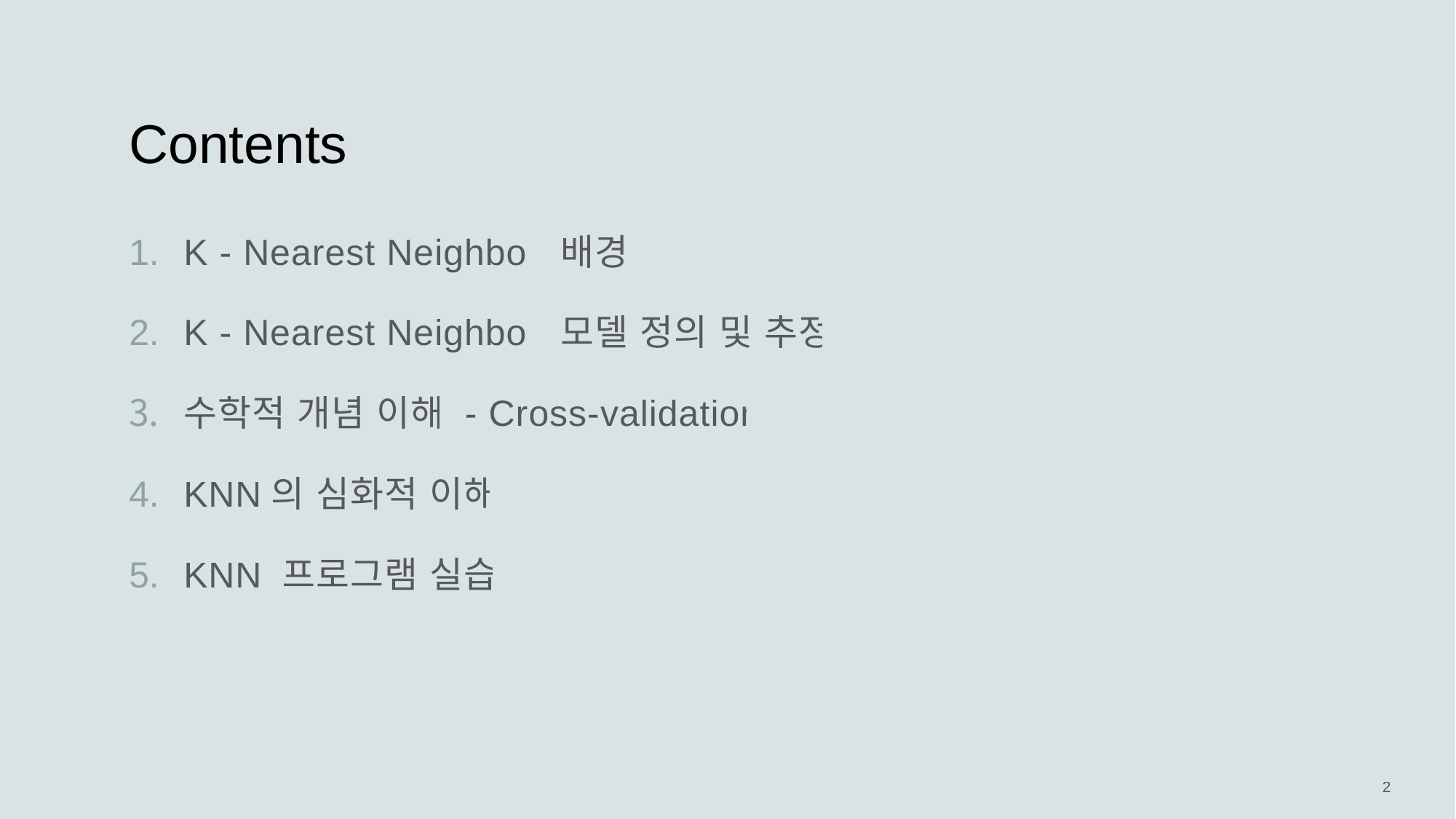

# Contents
K - Nearest Neighbor 배경
K - Nearest Neighbor 모델 정의 및 추정
수학적 개념 이해 - Cross-validation
KNN의 심화적 이해
KNN 프로그램 실습
2